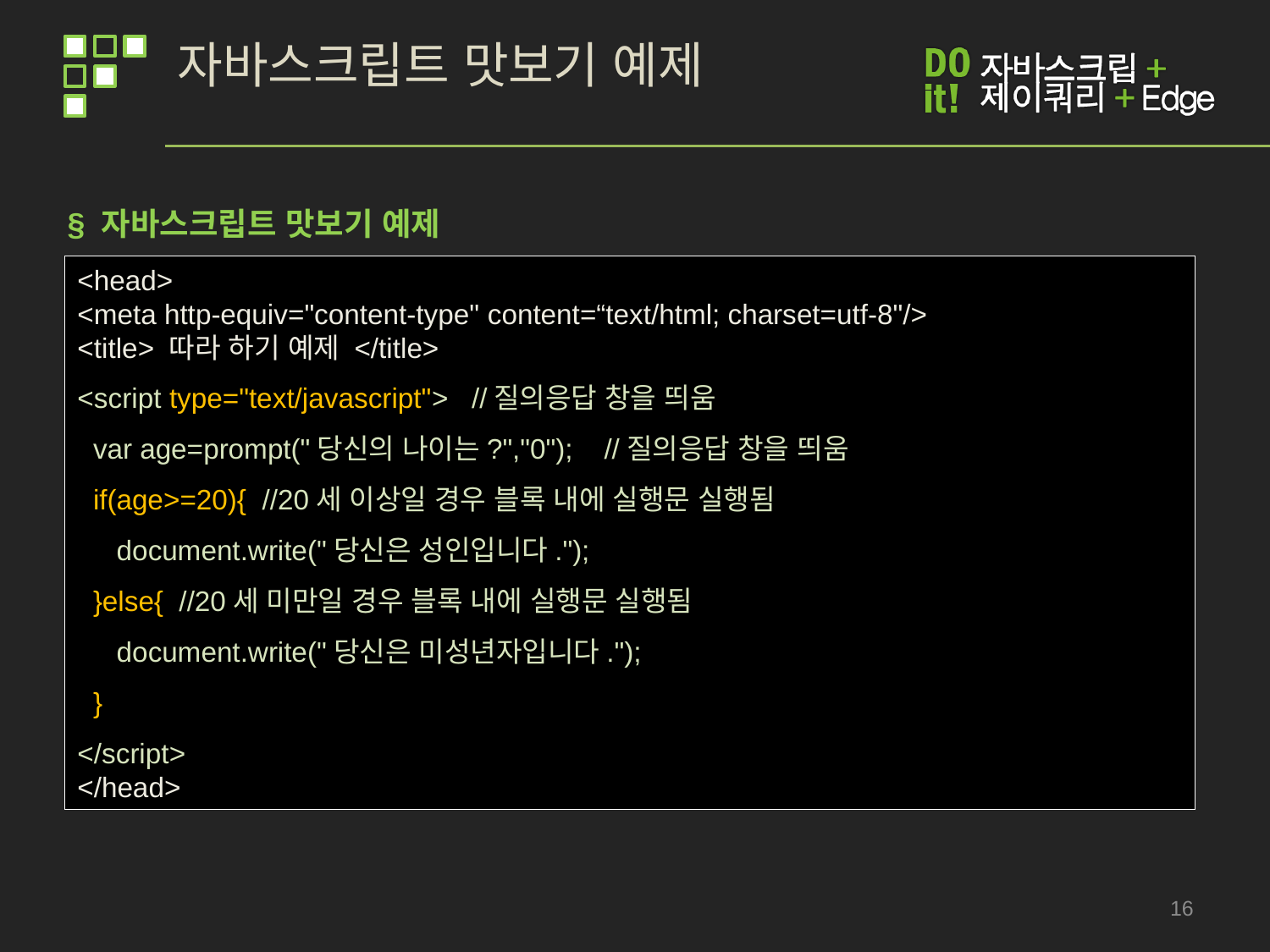

# 자바스크립트 맛보기 예제

§ 자바스크립트 맛보기 예제
<head>
<meta http-equiv="content-type" content=“text/html; charset=utf-8"/>
<title> 따라 하기 예제 </title>
<script type="text/javascript">   //질의응답 창을 띄움
  var age=prompt("당신의 나이는?","0");    //질의응답 창을 띄움
  if(age>=20){  //20세 이상일 경우 블록 내에 실행문 실행됨
     document.write("당신은 성인입니다.");
  }else{  //20세 미만일 경우 블록 내에 실행문 실행됨
     document.write("당신은 미성년자입니다.");
  }
</script>
</head>
16